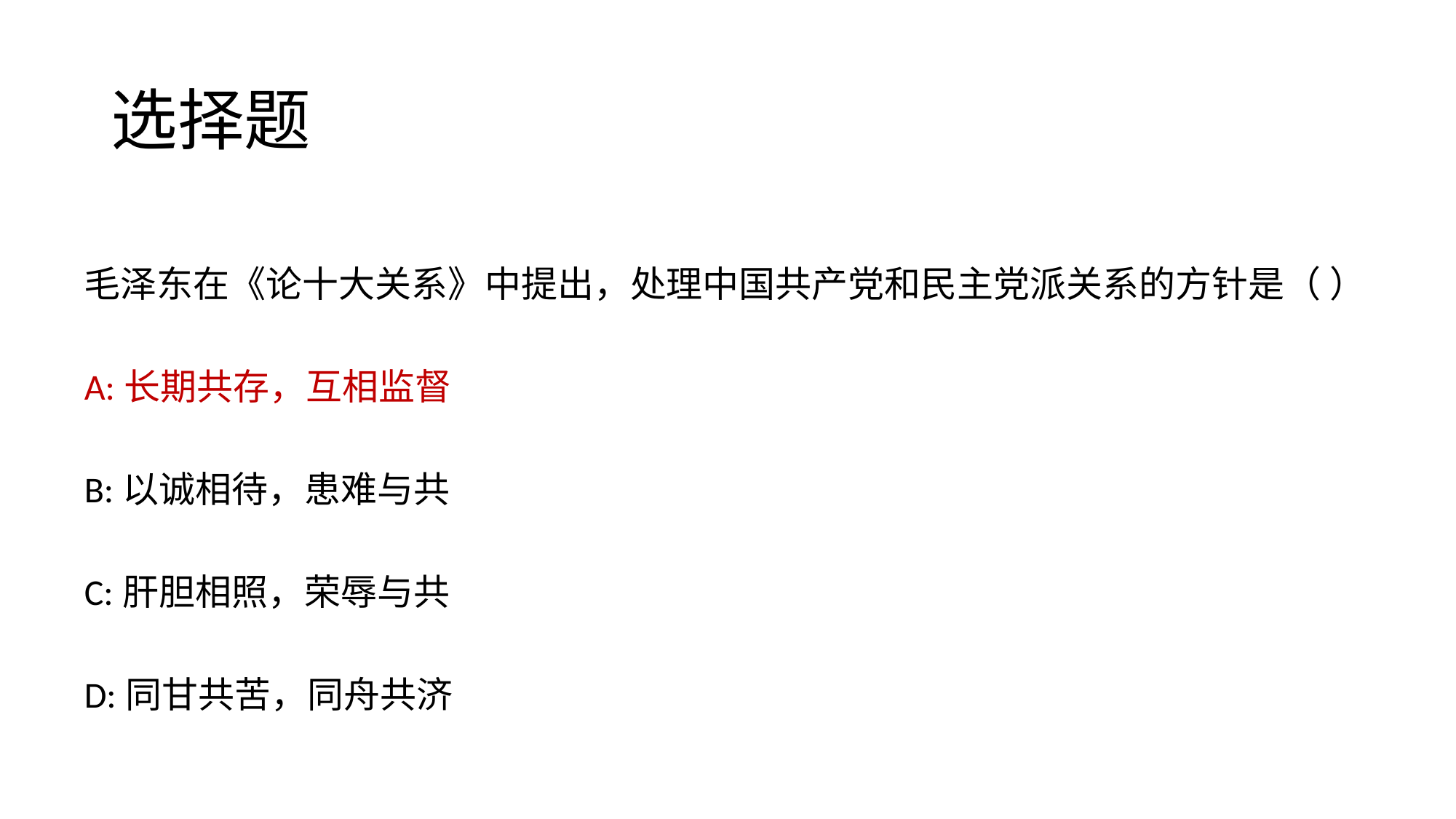

# 选择题
毛泽东在《论十大关系》中提出，处理中国共产党和民主党派关系的方针是（ ）
A:长期共存，互相监督
B:以诚相待，患难与共
C:肝胆相照，荣辱与共
D:同甘共苦，同舟共济